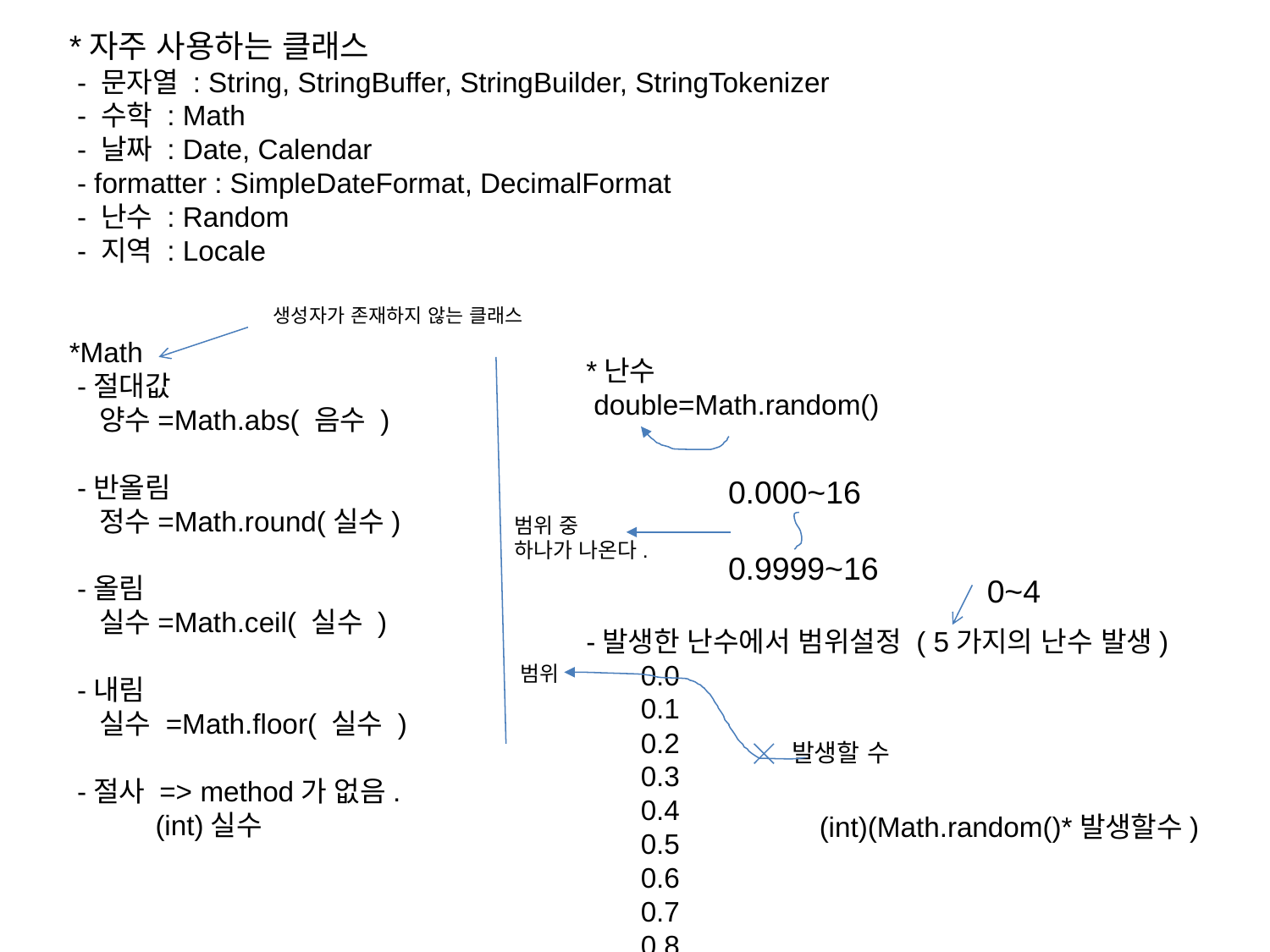

*자주 사용하는 클래스
 - 문자열 : String, StringBuffer, StringBuilder, StringTokenizer
 - 수학 : Math
 - 날짜 : Date, Calendar
 - formatter : SimpleDateFormat, DecimalFormat
 - 난수 : Random
 - 지역 : Locale

*Math
 -절대값
   양수=Math.abs( 음수 )

 -반올림
   정수=Math.round(실수)

 -올림
   실수=Math.ceil( 실수 )

 -내림
   실수 =Math.floor( 실수 )

 -절사 => method가 없음.
           (int)실수

생성자가 존재하지 않는 클래스
*난수
 double=Math.random()

-발생한 난수에서 범위설정 ( 5가지의 난수 발생)
       0.0
       0.1
       0.2
       0.3
       0.4
       0.5
       0.6
       0.7
       0.8
       0.9

0.000~16

0.9999~16
범위 중
하나가 나온다.

0~4
범위

발생할 수
(int)(Math.random()*발생할수)